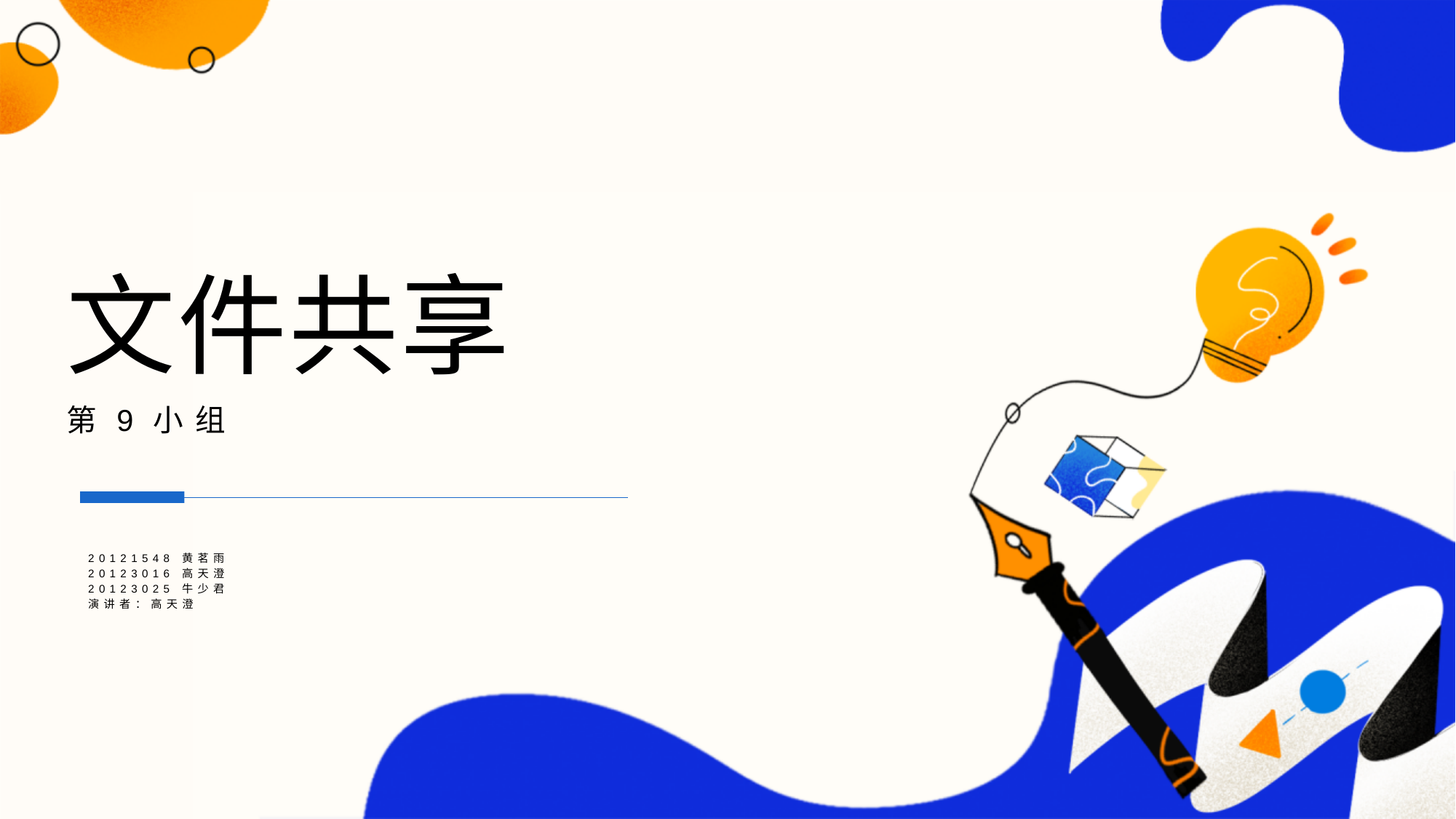

文件共享
第9小组
20121548 黄茗雨
20123016 高天澄
20123025 牛少君
演讲者：高天澄